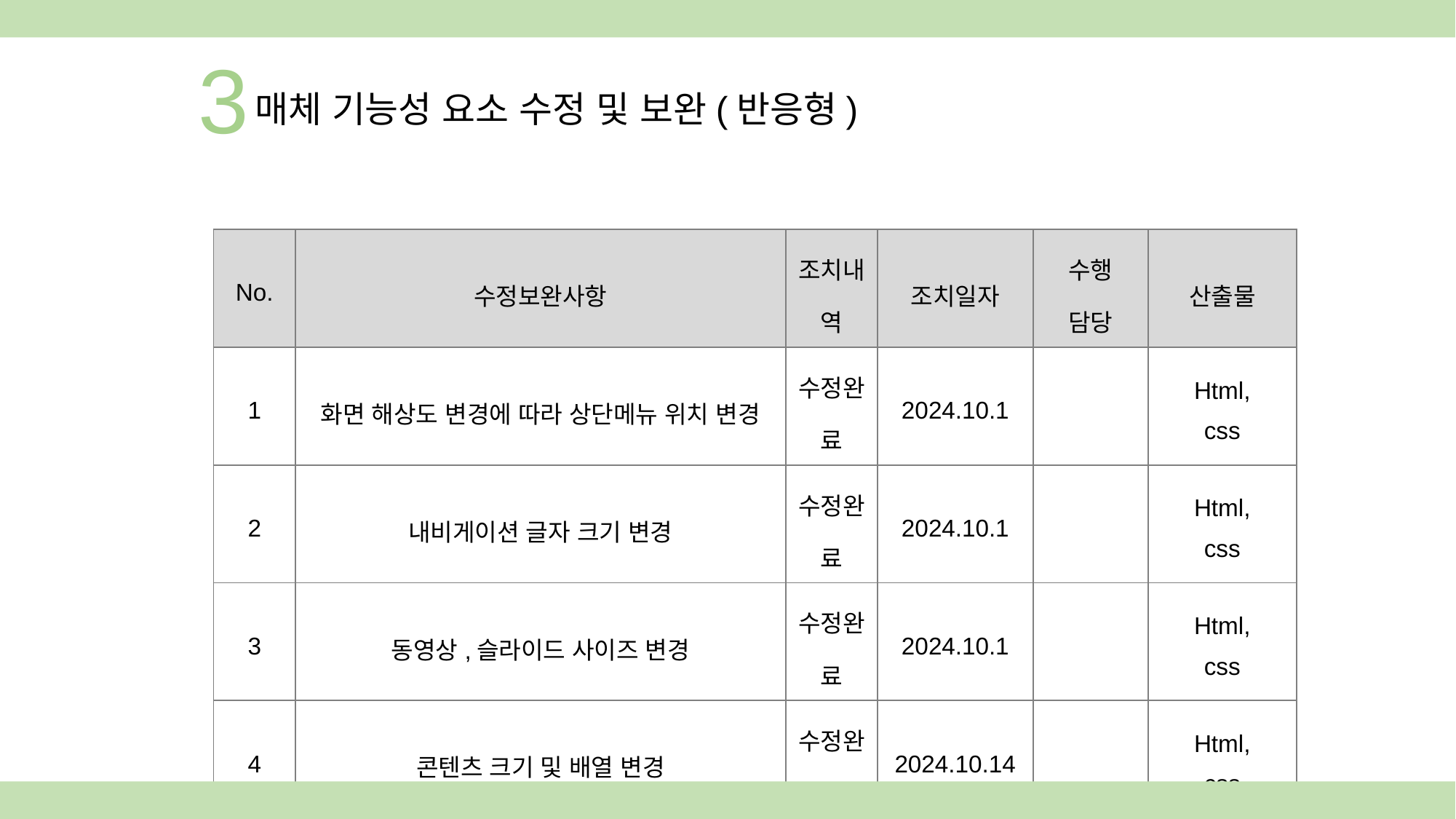

3
매체 기능성 요소 수정 및 보완(반응형)
| No. | 수정보완사항 | 조치내역 | 조치일자 | 수행 담당 | 산출물 |
| --- | --- | --- | --- | --- | --- |
| 1 | 화면 해상도 변경에 따라 상단메뉴 위치 변경 | 수정완료 | 2024.10.1 |  | Html, css |
| 2 | 내비게이션 글자 크기 변경 | 수정완료 | 2024.10.1 |  | Html, css |
| 3 | 동영상,슬라이드 사이즈 변경 | 수정완료 | 2024.10.1 |  | Html, css |
| 4 | 콘텐츠 크기 및 배열 변경 | 수정완료 | 2024.10.14 |  | Html, css |